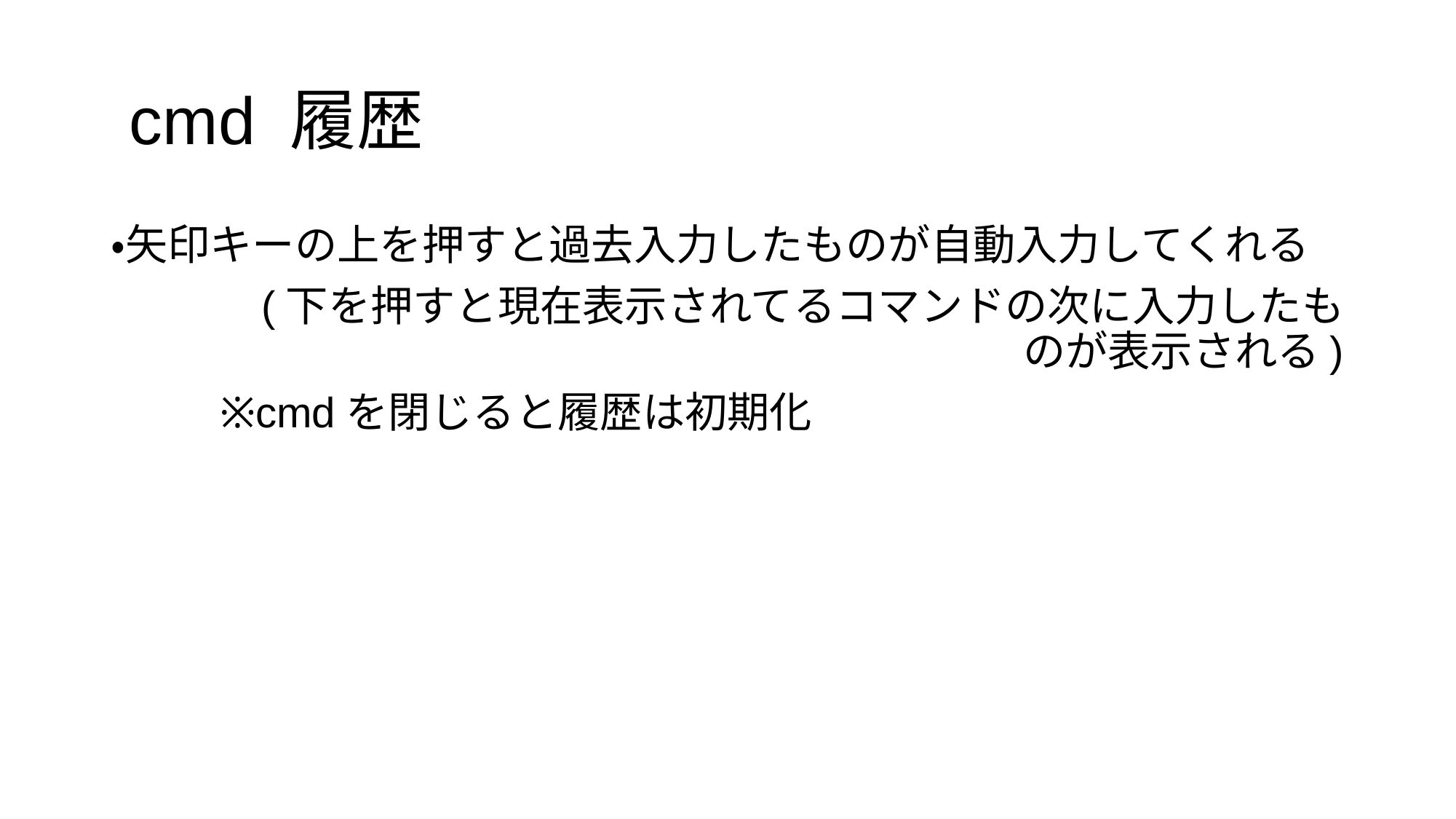

# cmd 履歴
・矢印キーの上を押すと過去入力したものが自動入力してくれる
	(下を押すと現在表示されてるコマンドの次に入力したものが表示される)
	※cmdを閉じると履歴は初期化